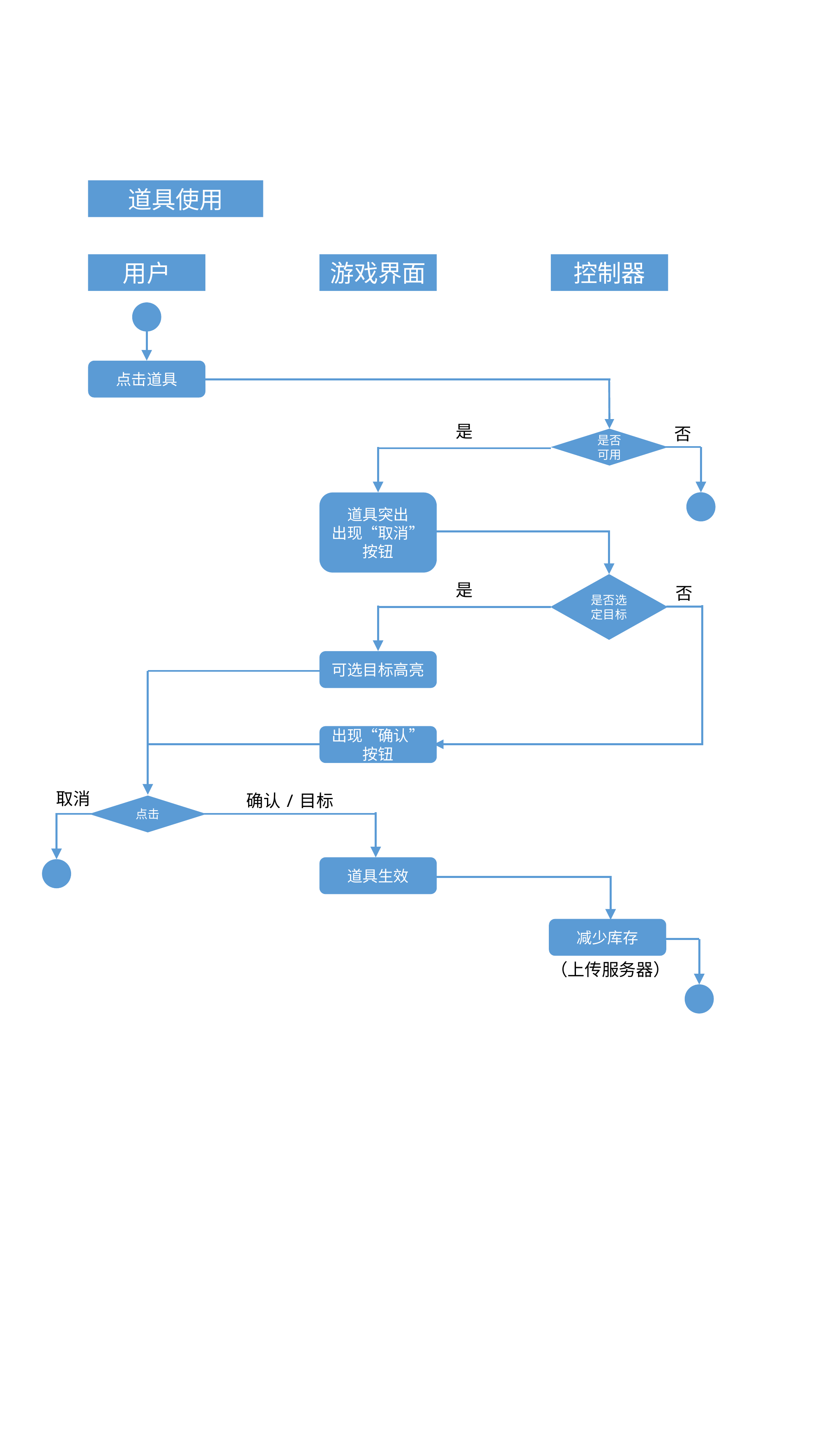

道具使用
用户
游戏界面
控制器

点击道具
是
否
是否
可用

道具突出
出现“取消”按钮
是否选定目标
是
否
可选目标高亮
出现“确认”按钮
取消
确认/目标
点击
道具生效

减少库存
（上传服务器）